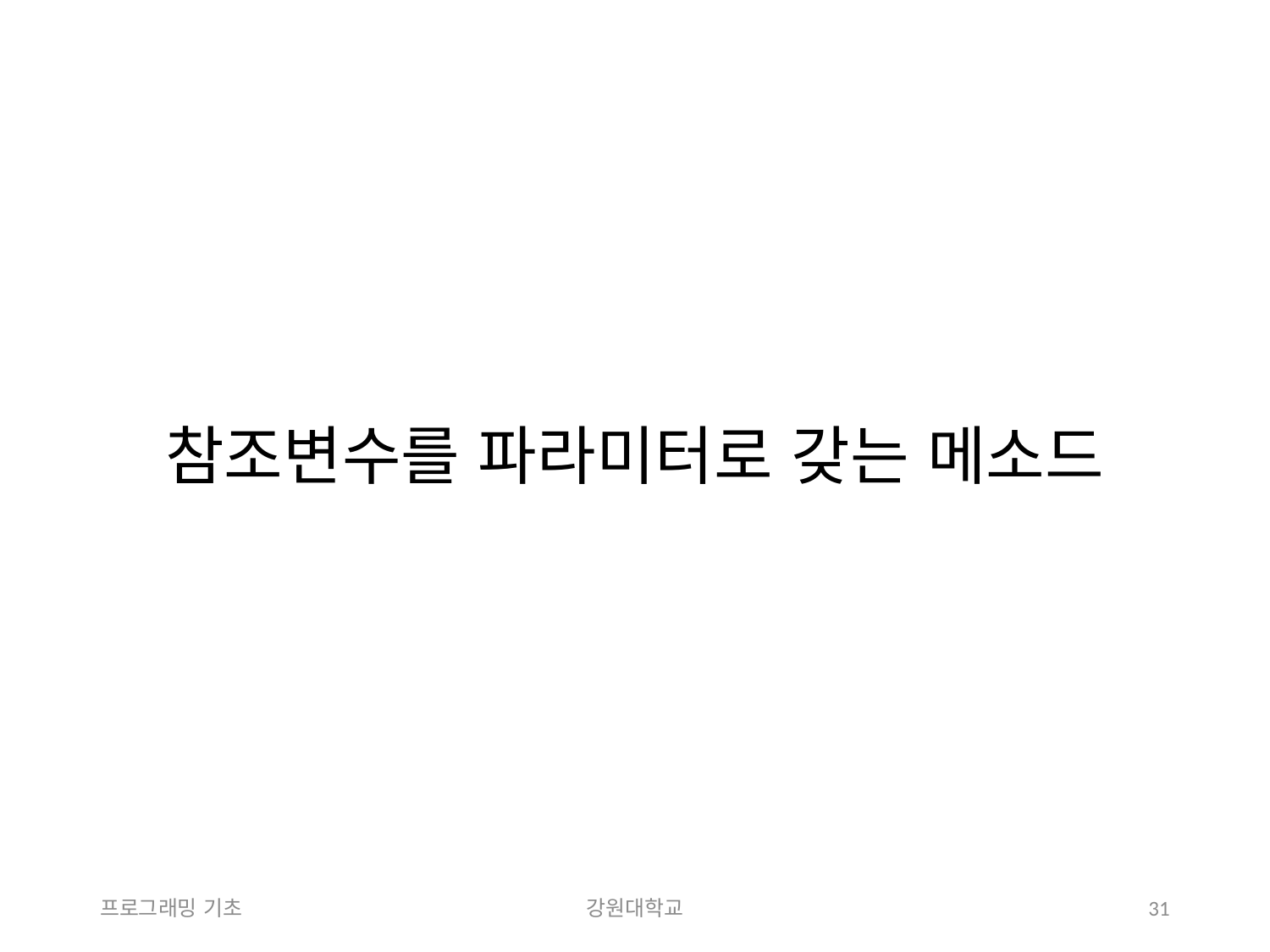

# 참조변수를 파라미터로 갖는 메소드
프로그래밍 기초
강원대학교
31